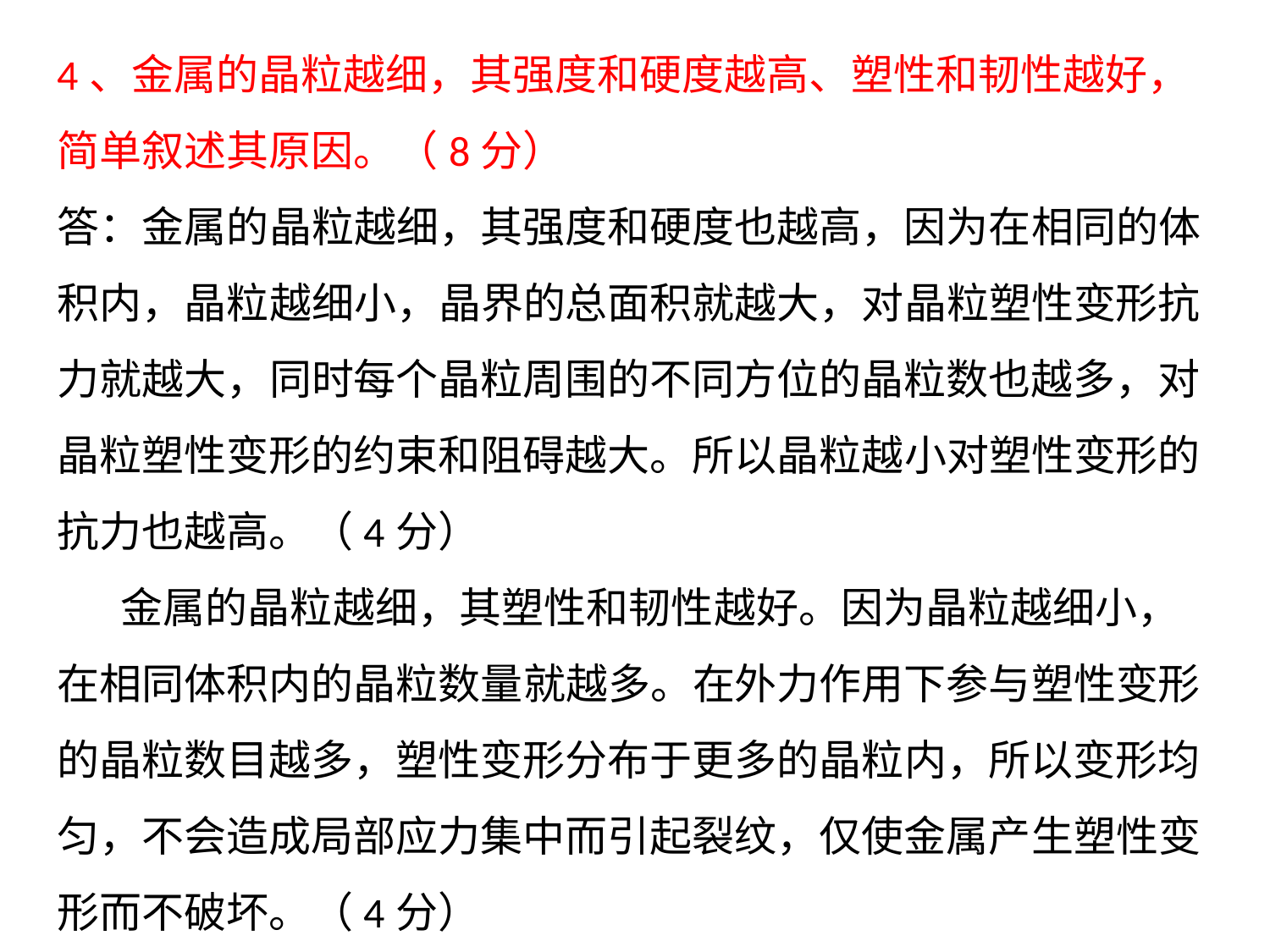

4、金属的晶粒越细，其强度和硬度越高、塑性和韧性越好，简单叙述其原因。（8分）
答：金属的晶粒越细，其强度和硬度也越高，因为在相同的体积内，晶粒越细小，晶界的总面积就越大，对晶粒塑性变形抗力就越大，同时每个晶粒周围的不同方位的晶粒数也越多，对晶粒塑性变形的约束和阻碍越大。所以晶粒越小对塑性变形的抗力也越高。（4分）
金属的晶粒越细，其塑性和韧性越好。因为晶粒越细小，在相同体积内的晶粒数量就越多。在外力作用下参与塑性变形的晶粒数目越多，塑性变形分布于更多的晶粒内，所以变形均匀，不会造成局部应力集中而引起裂纹，仅使金属产生塑性变形而不破坏。（4分）